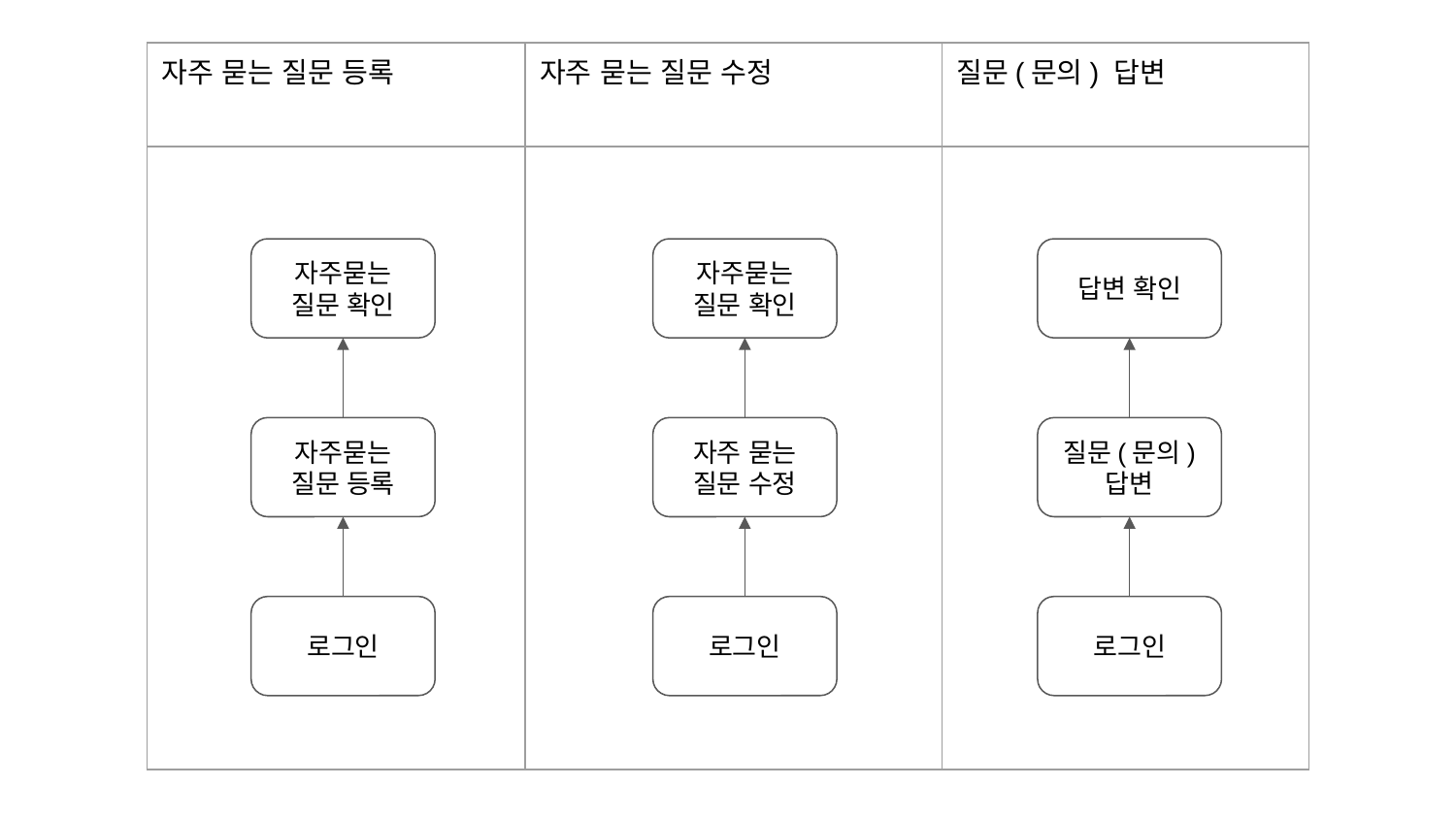

| 자주 묻는 질문 등록 | 자주 묻는 질문 수정 | 질문(문의) 답변 |
| --- | --- | --- |
|  |  |  |
|  |  |  |
답변 확인
자주묻는 질문 확인
자주묻는 질문 확인
질문(문의) 답변
자주 묻는 질문 수정
자주묻는 질문 등록
로그인
로그인
로그인